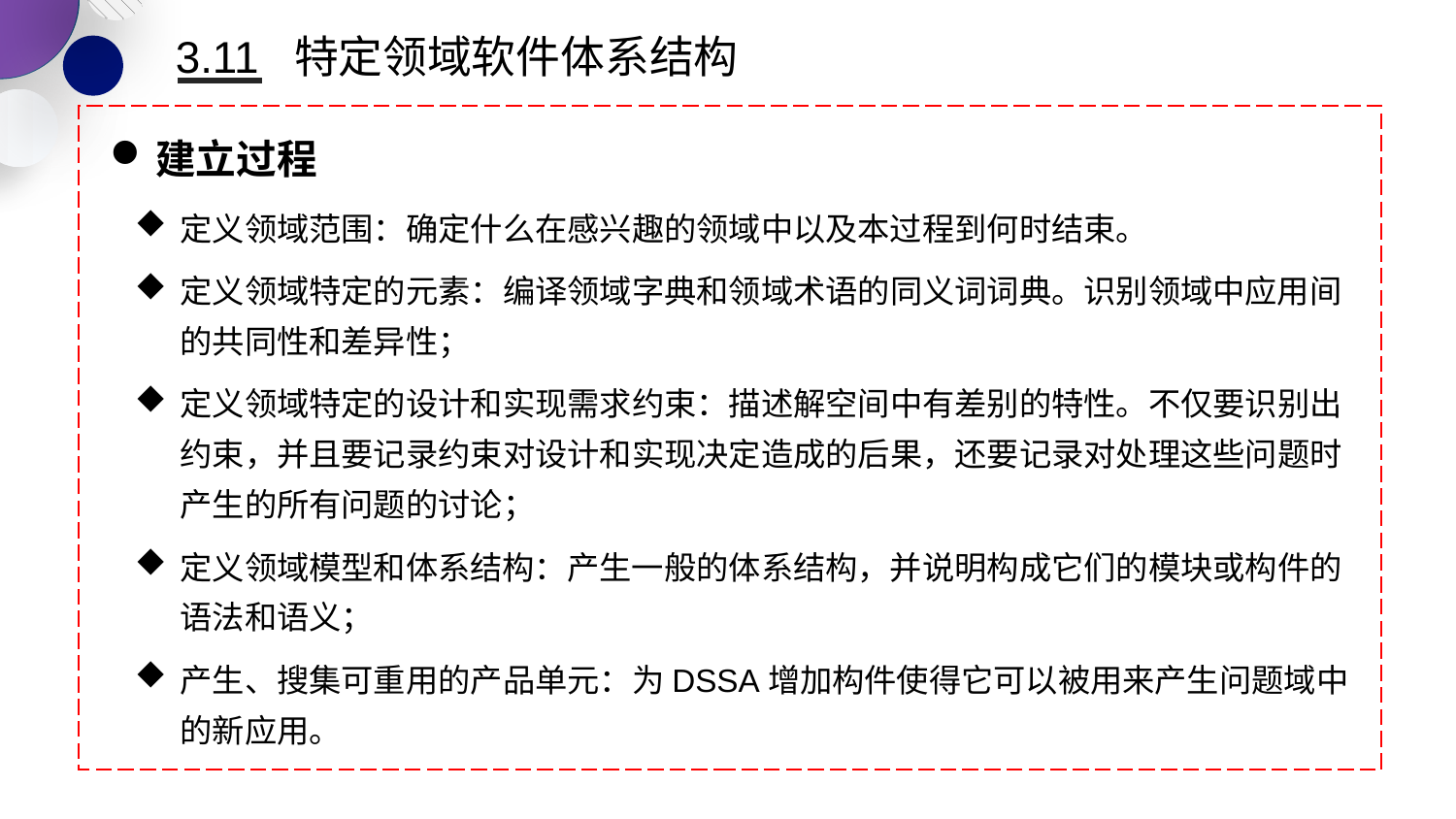

3.11  特定领域软件体系结构

建立过程
定义领域范围：确定什么在感兴趣的领域中以及本过程到何时结束。
定义领域特定的元素：编译领域字典和领域术语的同义词词典。识别领域中应用间的共同性和差异性；
定义领域特定的设计和实现需求约束：描述解空间中有差别的特性。不仅要识别出约束，并且要记录约束对设计和实现决定造成的后果，还要记录对处理这些问题时产生的所有问题的讨论；
定义领域模型和体系结构：产生一般的体系结构，并说明构成它们的模块或构件的语法和语义；
产生、搜集可重用的产品单元：为DSSA增加构件使得它可以被用来产生问题域中的新应用。